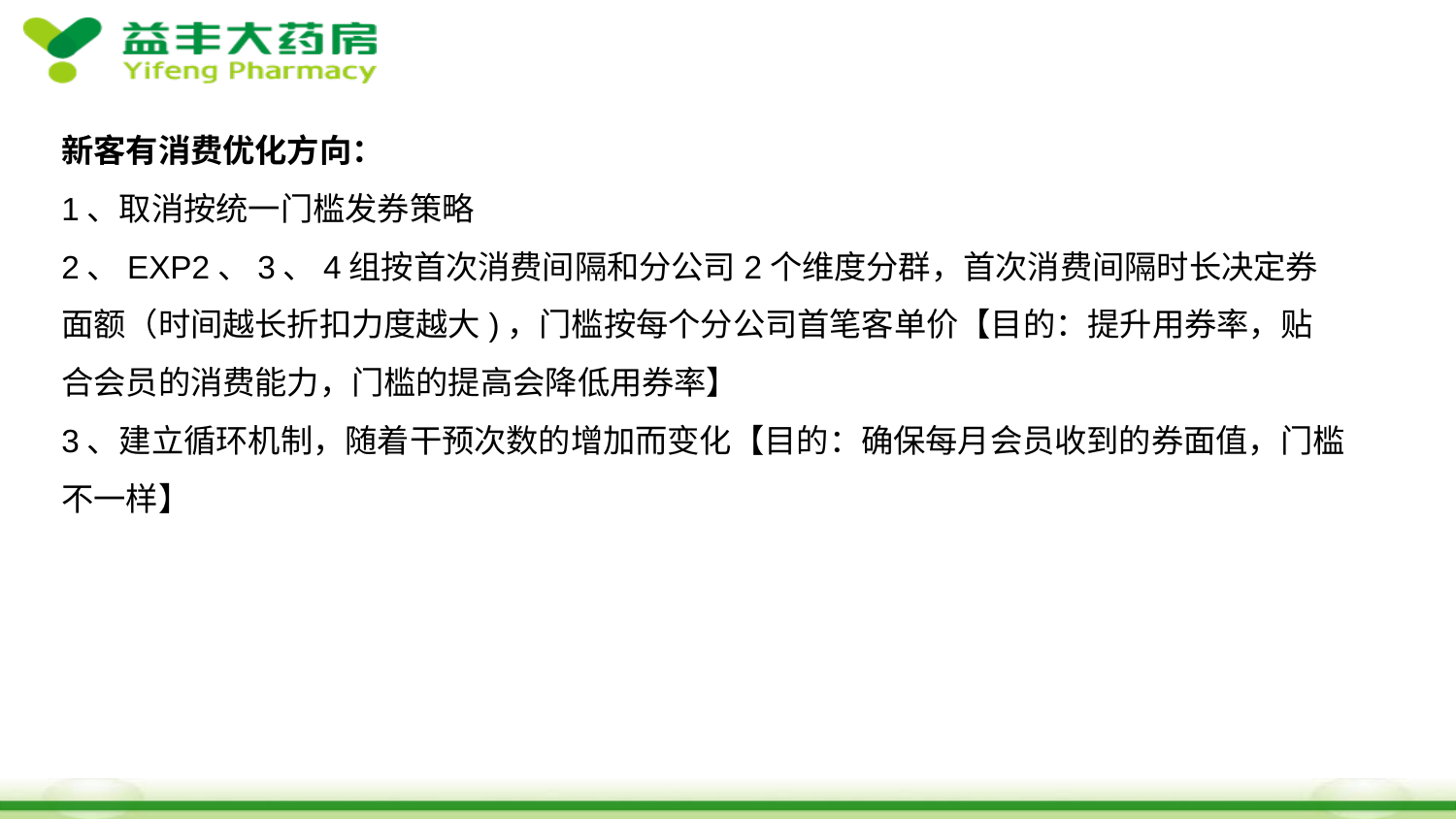

新客有消费优化方向：
1、取消按统一门槛发券策略
2、EXP2、3、4组按首次消费间隔和分公司2个维度分群，首次消费间隔时长决定券面额（时间越长折扣力度越大)，门槛按每个分公司首笔客单价【目的：提升用券率，贴合会员的消费能力，门槛的提高会降低用券率】
3、建立循环机制，随着干预次数的增加而变化【目的：确保每月会员收到的券面值，门槛不一样】